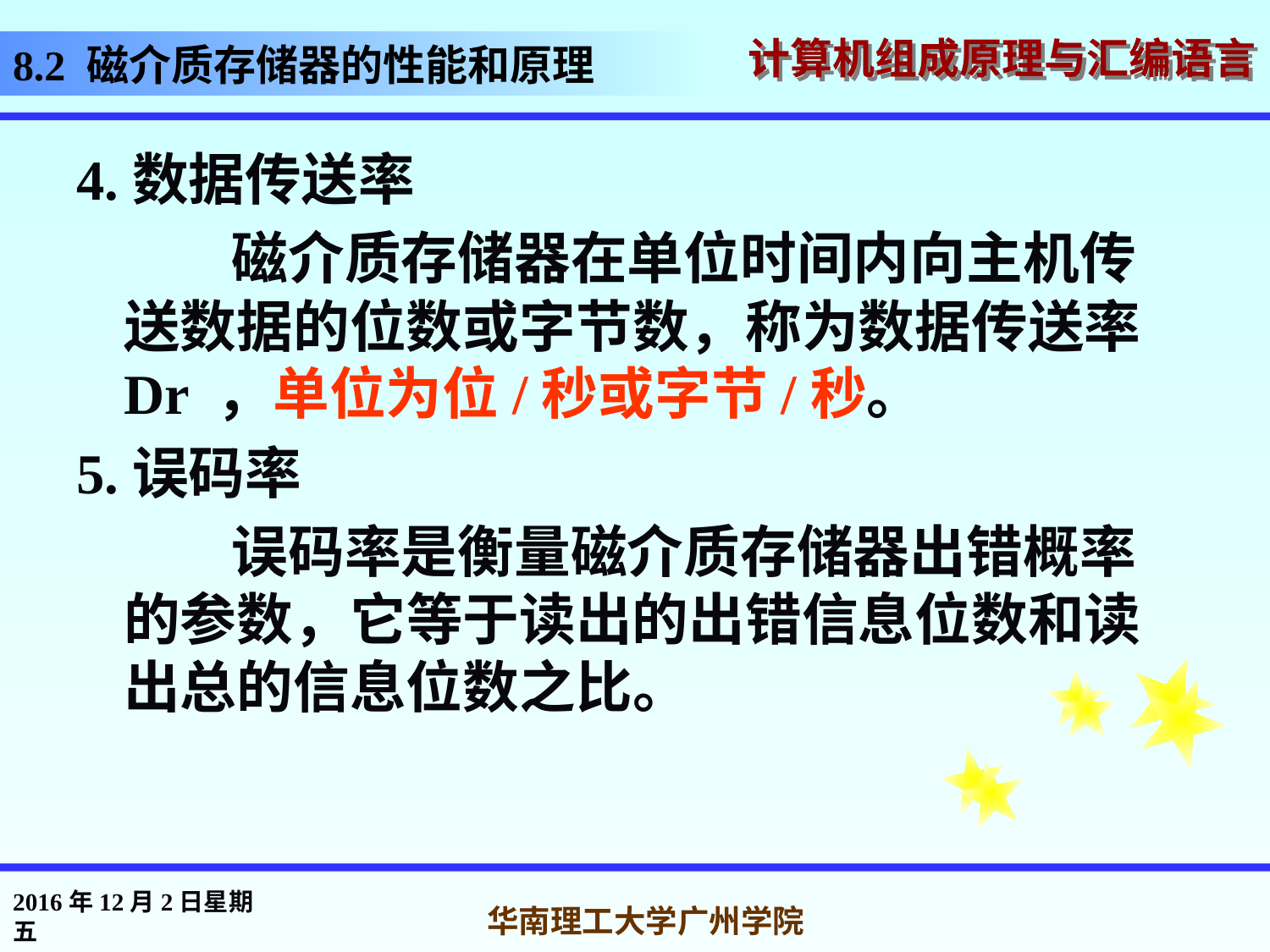

# 8.2 磁介质存储器的性能和原理
4.数据传送率
           磁介质存储器在单位时间内向主机传送数据的位数或字节数，称为数据传送率Dr ，单位为位/秒或字节/秒。
5.误码率
           误码率是衡量磁介质存储器出错概率的参数，它等于读出的出错信息位数和读出总的信息位数之比。
2016年12月2日星期五
华南理工大学广州学院